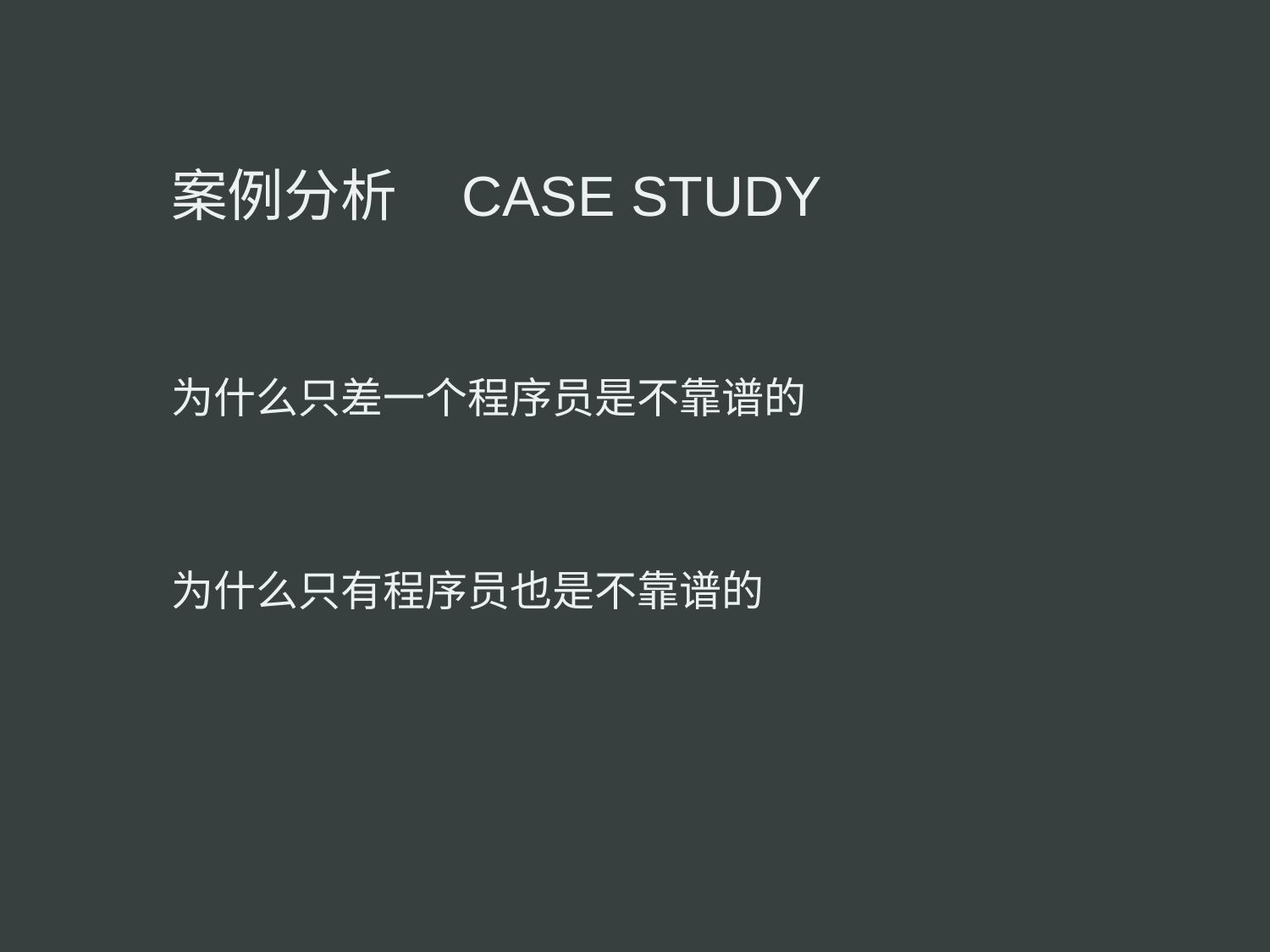

案例分析    CASE STUDY
为什么只差一个程序员是不靠谱的
为什么只有程序员也是不靠谱的